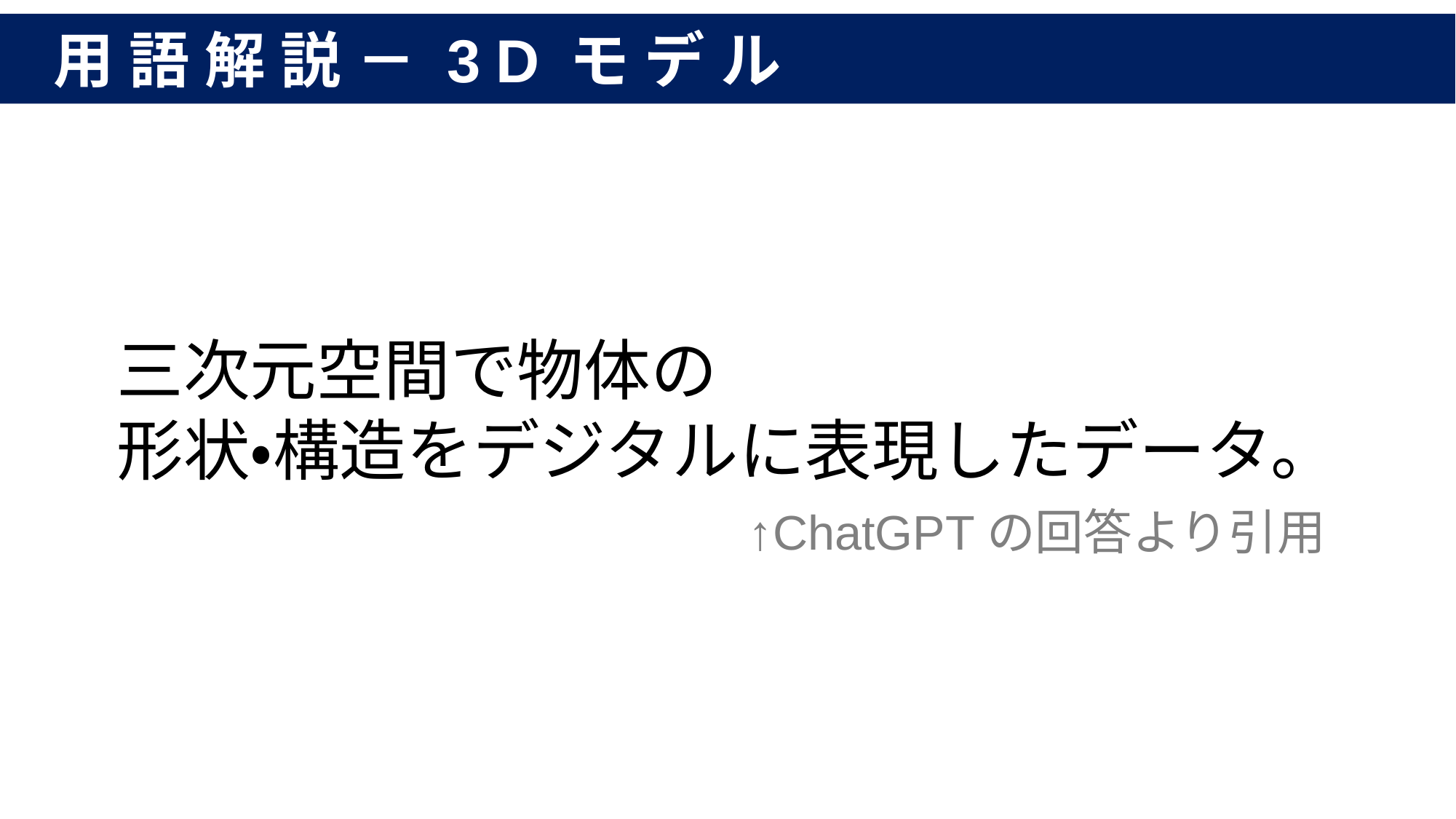

用語解説－3Dモデル
三次元空間で物体の
形状・構造をデジタルに表現したデータ。
↑ChatGPTの回答より引用